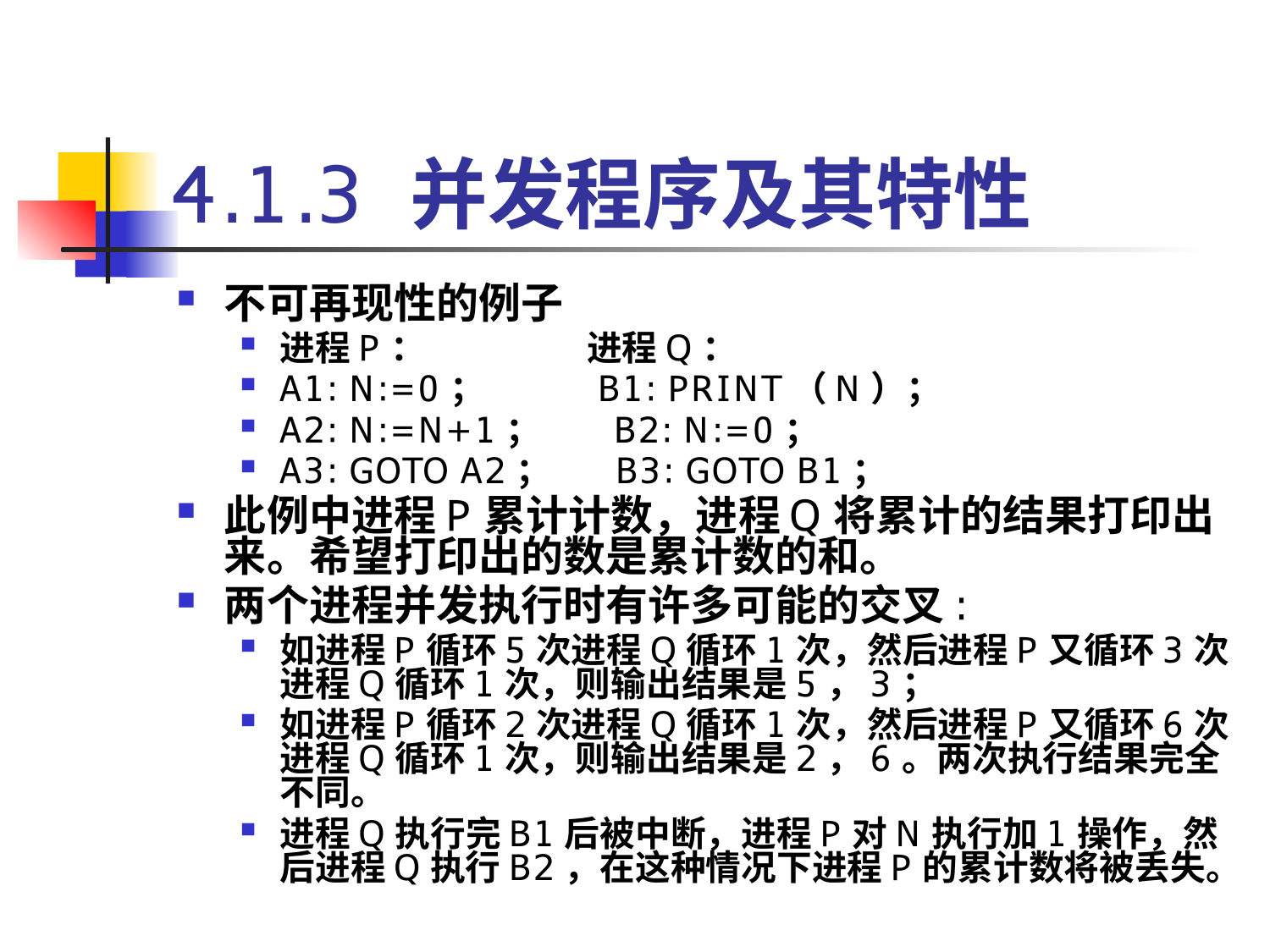

# 4.1.3 并发程序及其特性
不可再现性的例子
进程P：                    进程Q：
A1: N:=0；             B1: PRINT（N）；
A2: N:=N+1；        B2: N:=0；
A3: GOTO A2；       B3: GOTO B1；
此例中进程P累计计数，进程Q将累计的结果打印出来。希望打印出的数是累计数的和。
两个进程并发执行时有许多可能的交叉:
如进程P循环5次进程Q循环1次，然后进程P又循环3次进程Q循环1次，则输出结果是5，3；
如进程P循环2次进程Q循环1次，然后进程P又循环6次进程Q循环1次，则输出结果是2，6。两次执行结果完全不同。
进程Q执行完B1后被中断，进程P对N执行加1操作，然后进程Q执行B2，在这种情况下进程P的累计数将被丢失。